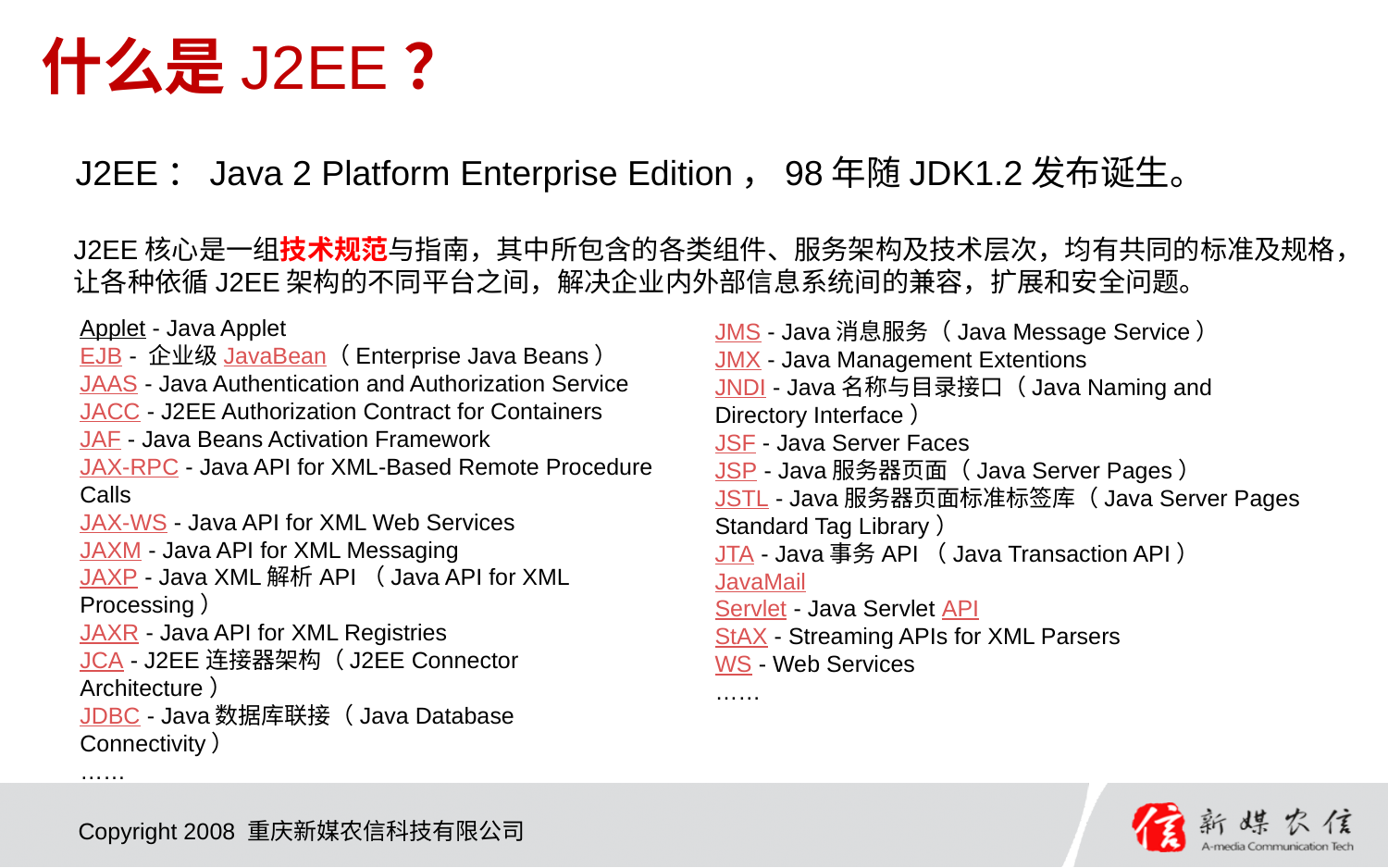

# 什么是J2EE？
J2EE：Java 2 Platform Enterprise Edition，98年随JDK1.2发布诞生。
J2EE核心是一组技术规范与指南，其中所包含的各类组件、服务架构及技术层次，均有共同的标准及规格，让各种依循J2EE架构的不同平台之间，解决企业内外部信息系统间的兼容，扩展和安全问题。
Applet - Java Applet
EJB - 企业级JavaBean（Enterprise Java Beans）
JAAS - Java Authentication and Authorization Service
JACC - J2EE Authorization Contract for Containers
JAF - Java Beans Activation Framework
JAX-RPC - Java API for XML-Based Remote Procedure Calls
JAX-WS - Java API for XML Web Services
JAXM - Java API for XML Messaging
JAXP - Java XML解析API（Java API for XML Processing）
JAXR - Java API for XML Registries
JCA - J2EE连接器架构（J2EE Connector Architecture）
JDBC - Java数据库联接（Java Database Connectivity）
……
JMS - Java消息服务（Java Message Service）
JMX - Java Management Extentions
JNDI - Java名称与目录接口（Java Naming and Directory Interface）
JSF - Java Server Faces
JSP - Java服务器页面（Java Server Pages）
JSTL - Java服务器页面标准标签库（Java Server Pages Standard Tag Library）
JTA - Java事务API（Java Transaction API）
JavaMail
Servlet - Java Servlet API
StAX - Streaming APIs for XML Parsers
WS - Web Services
……